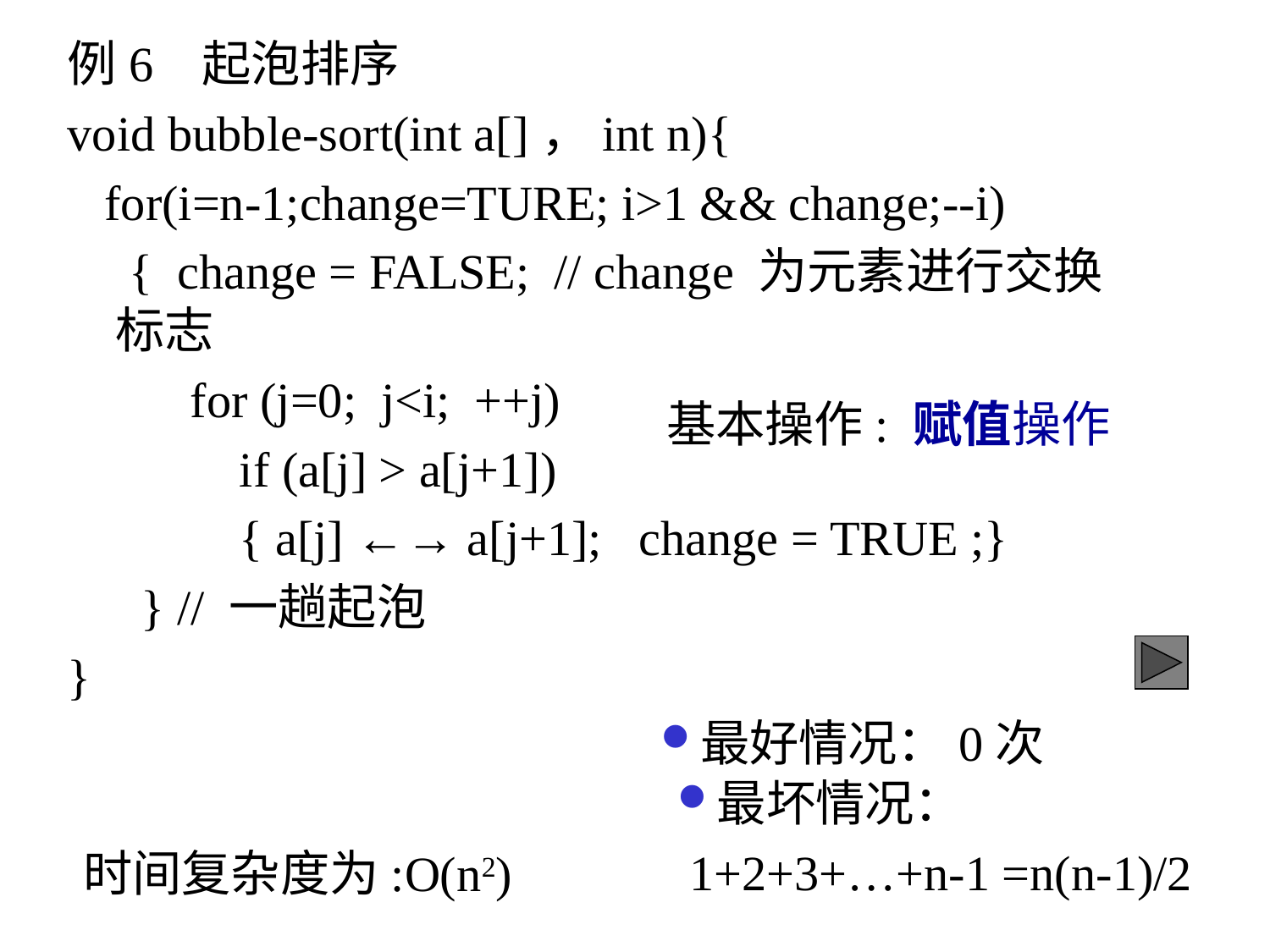

# 例6   起泡排序
void bubble-sort(int a[]，int n){
   for(i=n-1;change=TURE; i>1 && change;--i)
     {  change = FALSE;  // change 为元素进行交换标志
          for (j=0;  j<i;  ++j)
              if (a[j] > a[j+1])
              { a[j] ←→ a[j+1];   change = TRUE ;}
      } // 一趟起泡
}
基本操作: 赋值操作

最好情况：0次
最坏情况：
 1+2+3+…+n-1 =n(n-1)/2
时间复杂度为:O(n2)